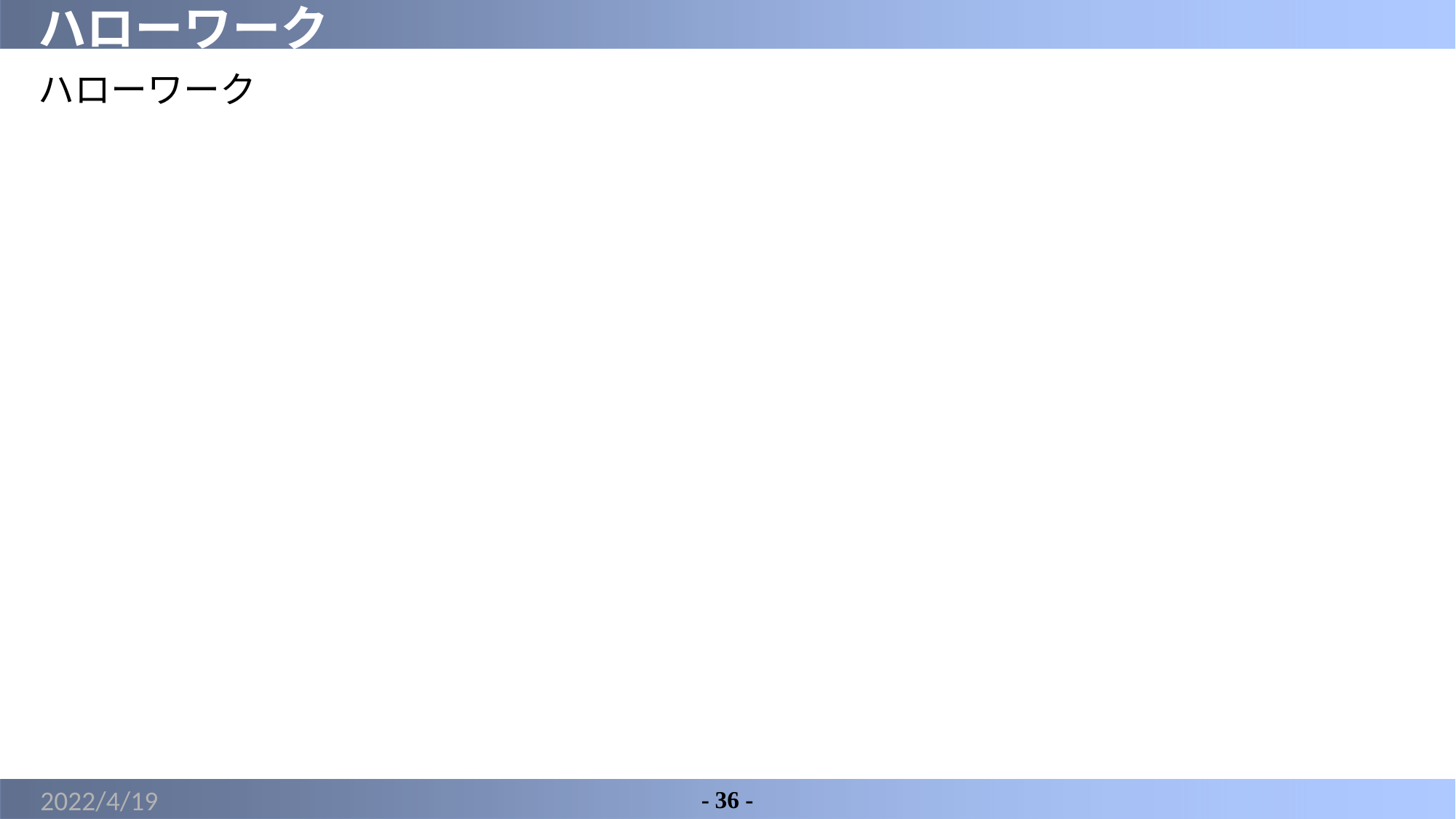

# ハローワーク
ハローワーク
2022/4/19
- 36 -